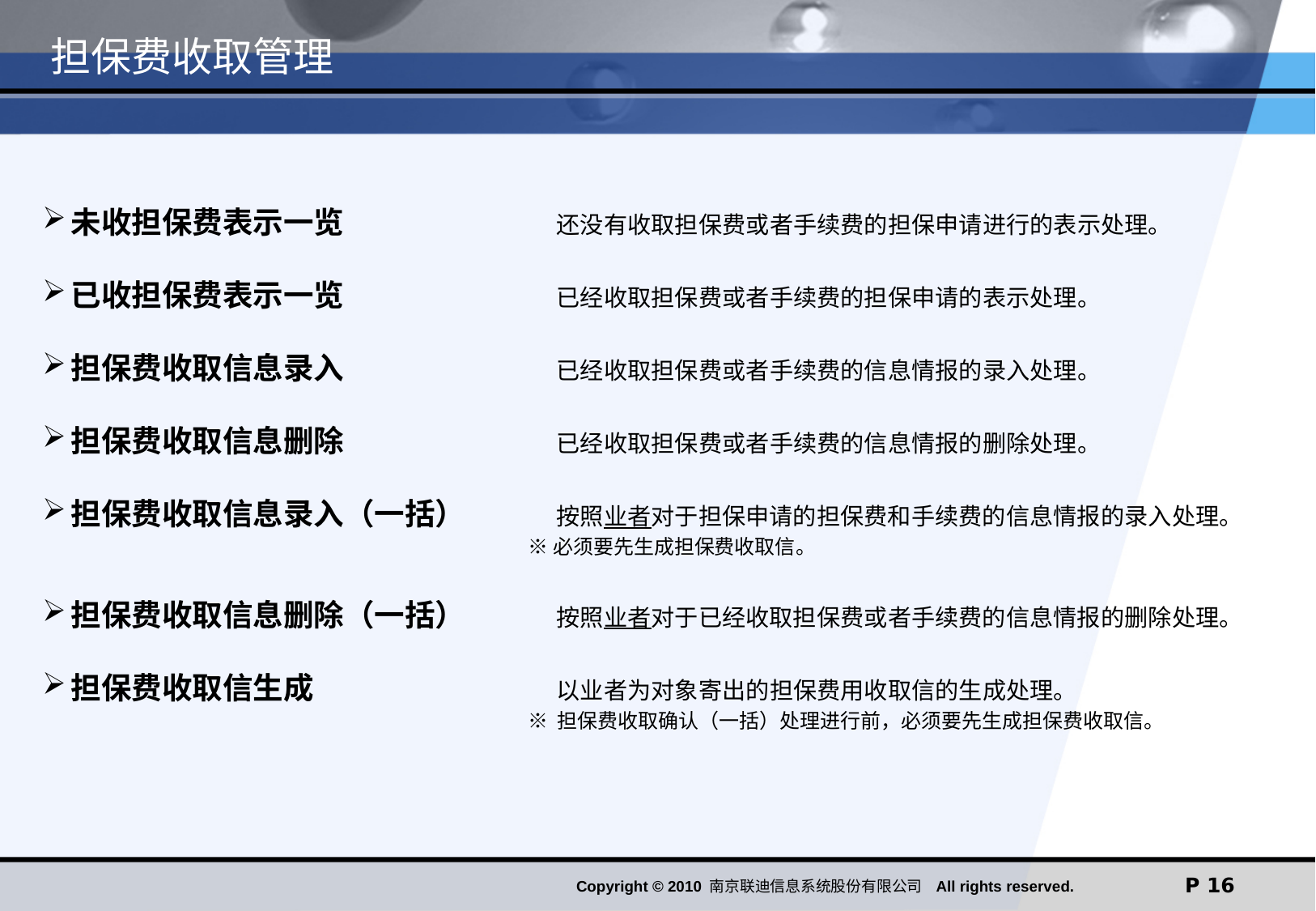

# 担保费收取管理
未收担保费表示一览		还没有收取担保费或者手续费的担保申请进行的表示处理。
已收担保费表示一览		已经收取担保费或者手续费的担保申请的表示处理。
担保费收取信息录入		已经收取担保费或者手续费的信息情报的录入处理。
担保费收取信息删除		已经收取担保费或者手续费的信息情报的删除处理。
担保费收取信息录入（一括）	按照业者对于担保申请的担保费和手续费的信息情报的录入处理。
				※必须要先生成担保费收取信。
担保费收取信息删除（一括）	按照业者对于已经收取担保费或者手续费的信息情报的删除处理。
担保费收取信生成		以业者为对象寄出的担保费用收取信的生成处理。
				※ 担保费收取确认（一括）处理进行前，必须要先生成担保费收取信。